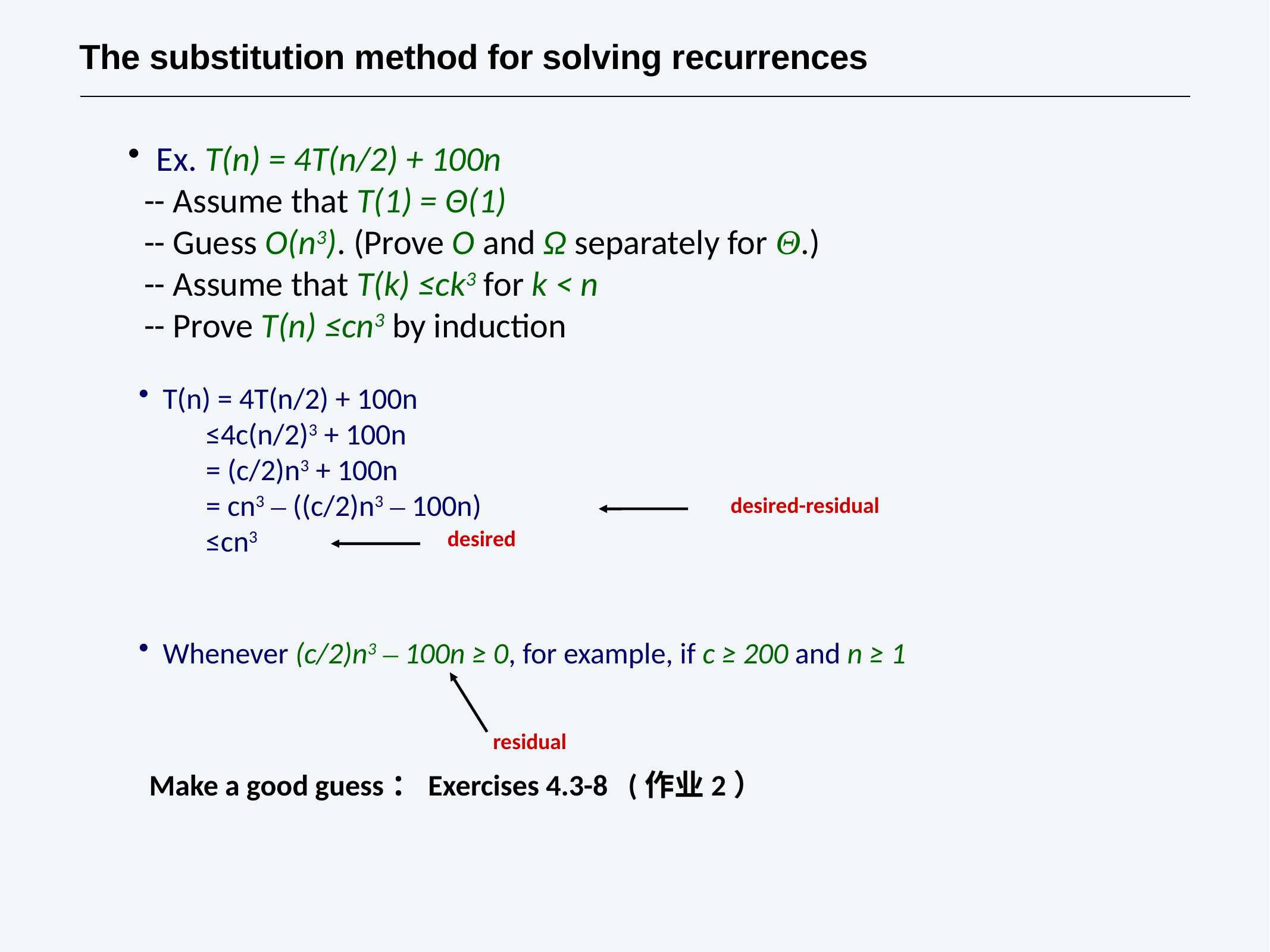

# The substitution method for solving recurrences

  Ex. T(n) = 4T(n/2) + 100n
  -- Assume that T(1) = Θ(1)
  -- Guess O(n3). (Prove O and Ω separately for Θ.)
  -- Assume that T(k) ≤ck3 for k < n
  -- Prove T(n) ≤cn3 by induction
  T(n) = 4T(n/2) + 100n
          ≤4c(n/2)3 + 100n
          = (c/2)n3 + 100n
          = cn3 – ((c/2)n3 – 100n)
          ≤cn3
desired-residual

desired

  Whenever (c/2)n3 – 100n ≥ 0, for example, if c ≥ 200 and n ≥ 1

residual
Make a good guess：Exercises 4.3-8   (作业2）